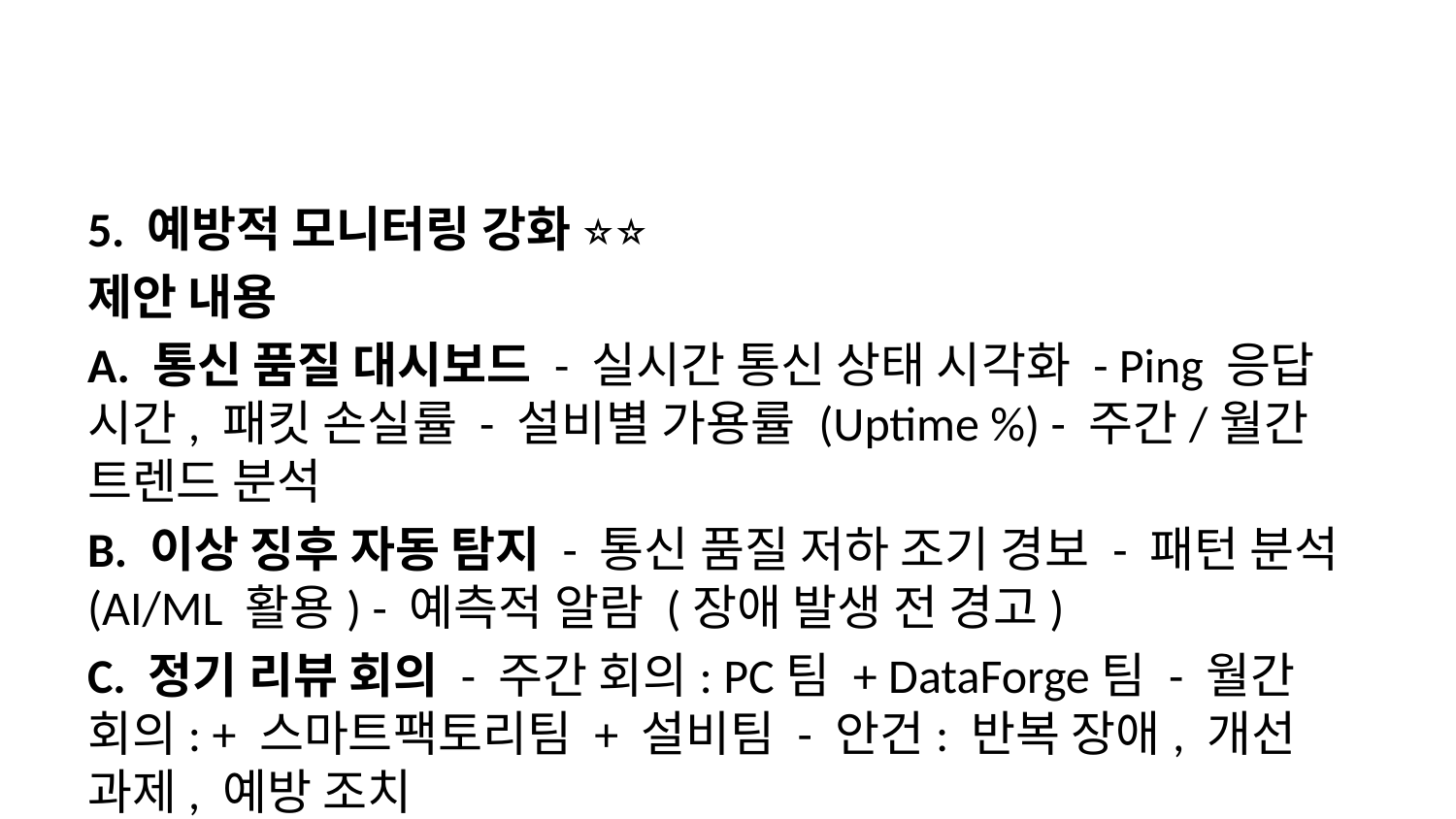

5. 예방적 모니터링 강화 ⭐⭐
제안 내용
A. 통신 품질 대시보드 - 실시간 통신 상태 시각화 - Ping 응답 시간, 패킷 손실률 - 설비별 가용률 (Uptime %) - 주간/월간 트렌드 분석
B. 이상 징후 자동 탐지 - 통신 품질 저하 조기 경보 - 패턴 분석 (AI/ML 활용) - 예측적 알람 (장애 발생 전 경고)
C. 정기 리뷰 회의 - 주간 회의: PC팀 + DataForge팀 - 월간 회의: + 스마트팩토리팀 + 설비팀 - 안건: 반복 장애, 개선 과제, 예방 조치